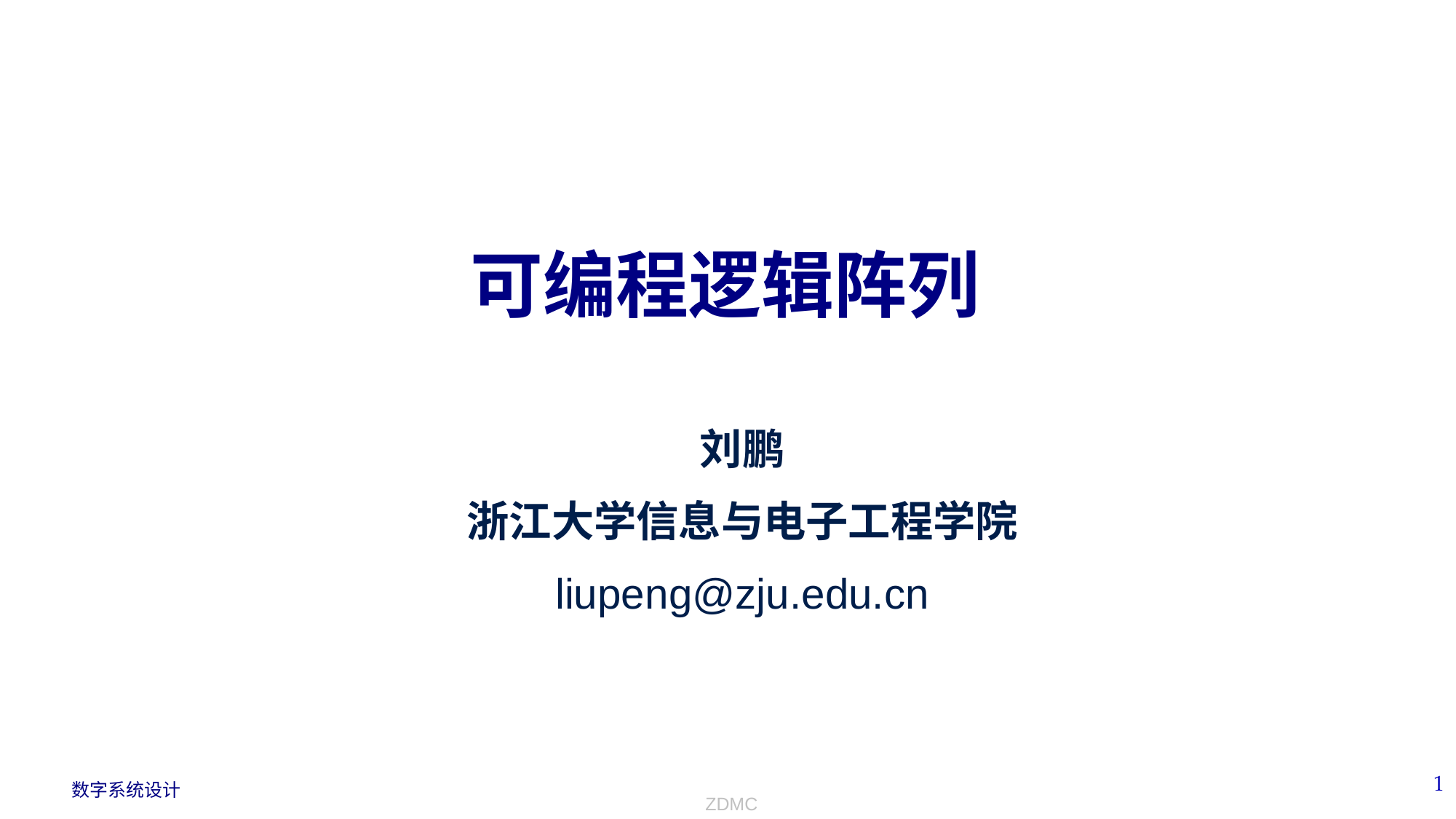

# 可编程逻辑阵列
刘鹏
浙江大学信息与电子工程学院
liupeng@zju.edu.cn
ZDMC
1